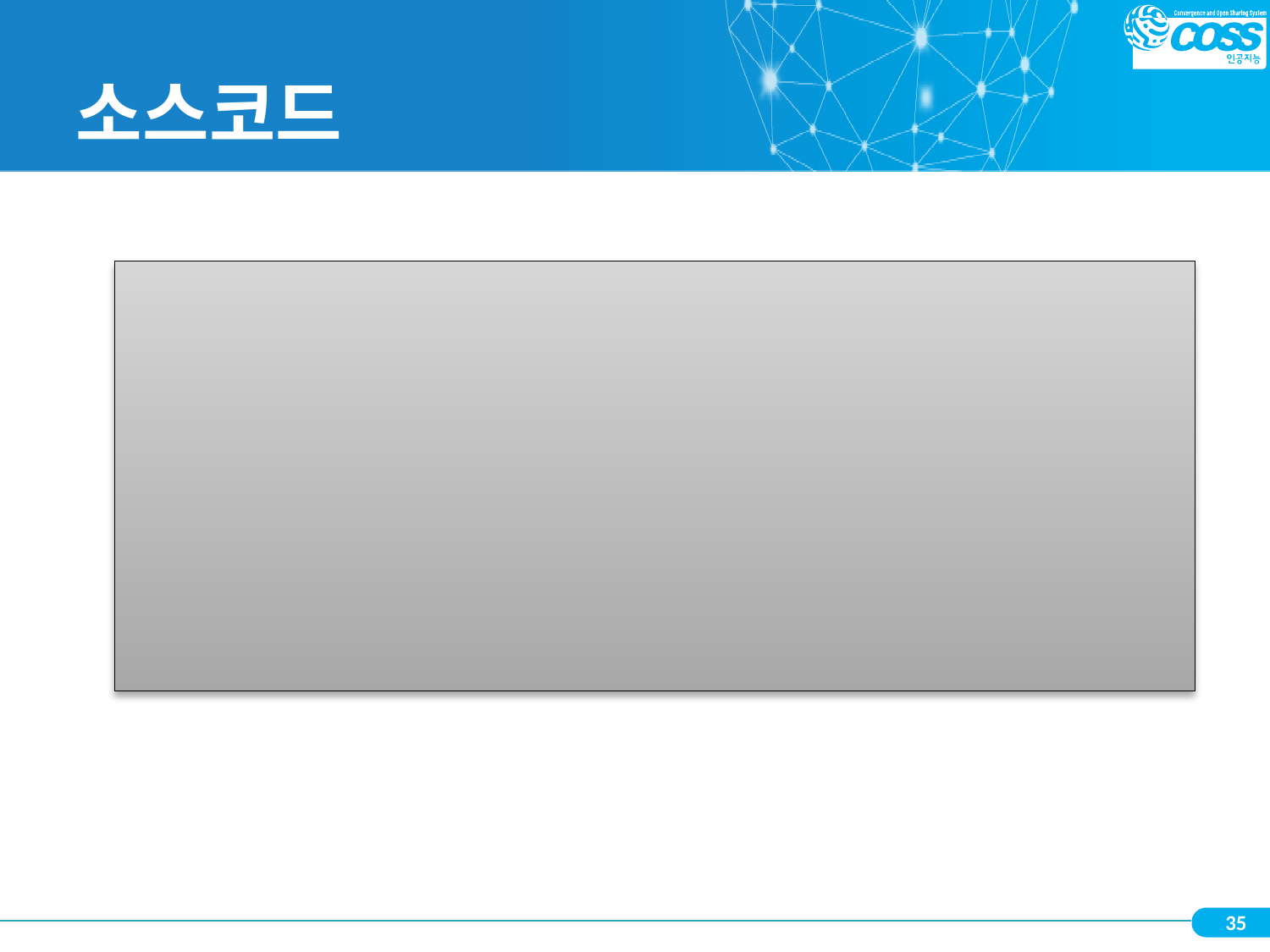

# 소스코드

num = int(input("양의 정수 입력: "))
ans = 3
for i in range(num) :
    print(ans)
    ans += 3